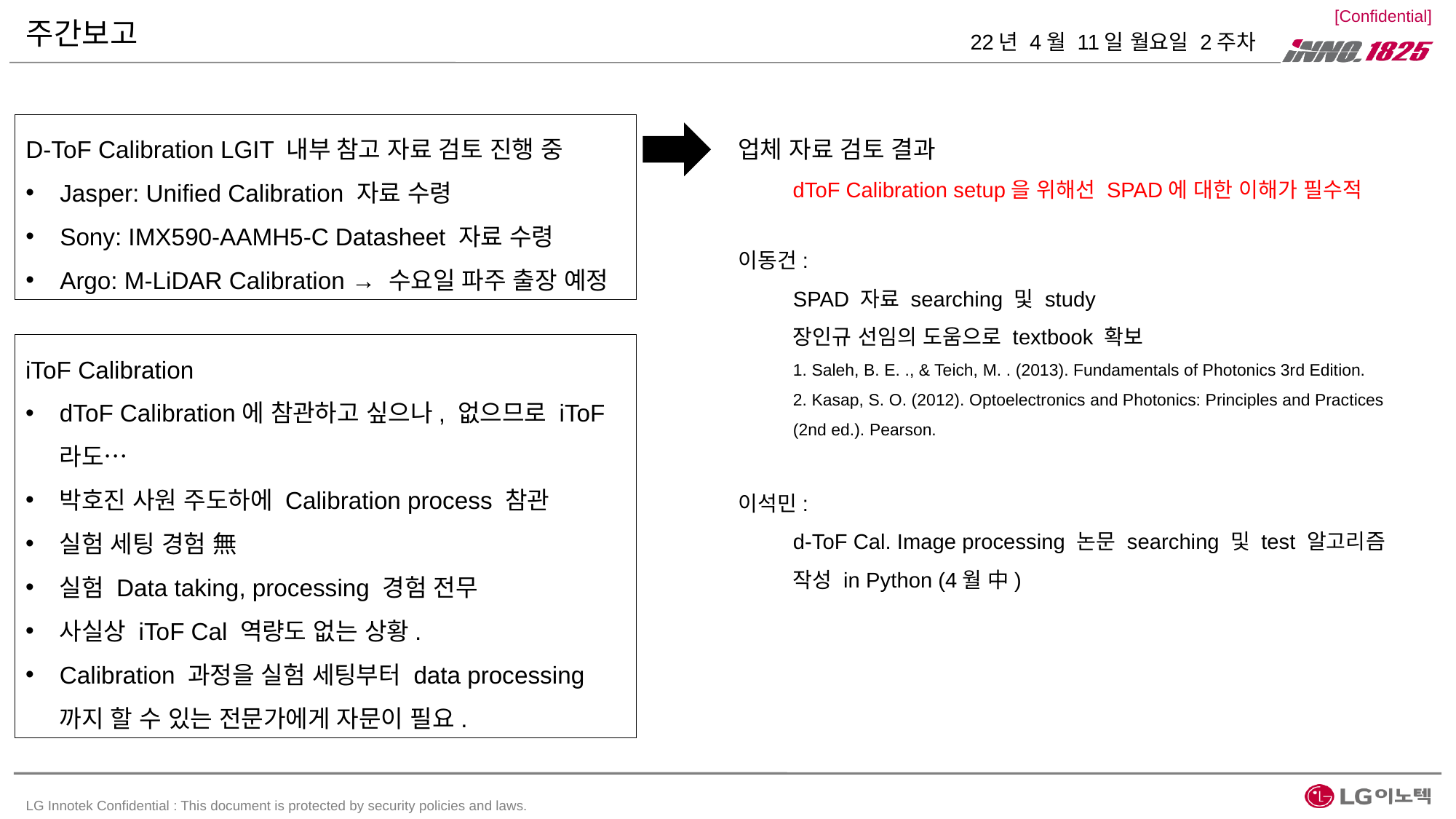

# 주간보고
22년 4월 11일 월요일 2주차
D-ToF Calibration LGIT 내부 참고 자료 검토 진행 중
Jasper: Unified Calibration 자료 수령
Sony: IMX590-AAMH5-C Datasheet 자료 수령
Argo: M-LiDAR Calibration → 수요일 파주 출장 예정
업체 자료 검토 결과
dToF Calibration setup을 위해선 SPAD에 대한 이해가 필수적

이동건:
SPAD 자료 searching 및 study
장인규 선임의 도움으로 textbook 확보
1. Saleh, B. E. ., & Teich, M. . (2013). Fundamentals of Photonics 3rd Edition.
2. Kasap, S. O. (2012). Optoelectronics and Photonics: Principles and Practices (2nd ed.). Pearson.

이석민:
d-ToF Cal. Image processing 논문 searching 및 test 알고리즘 작성 in Python (4월 中)
iToF Calibration
dToF Calibration에 참관하고 싶으나, 없으므로 iToF라도…
박호진 사원 주도하에 Calibration process 참관
실험 세팅 경험 無
실험 Data taking, processing 경험 전무
사실상 iToF Cal 역량도 없는 상황.
Calibration 과정을 실험 세팅부터 data processing까지 할 수 있는 전문가에게 자문이 필요.